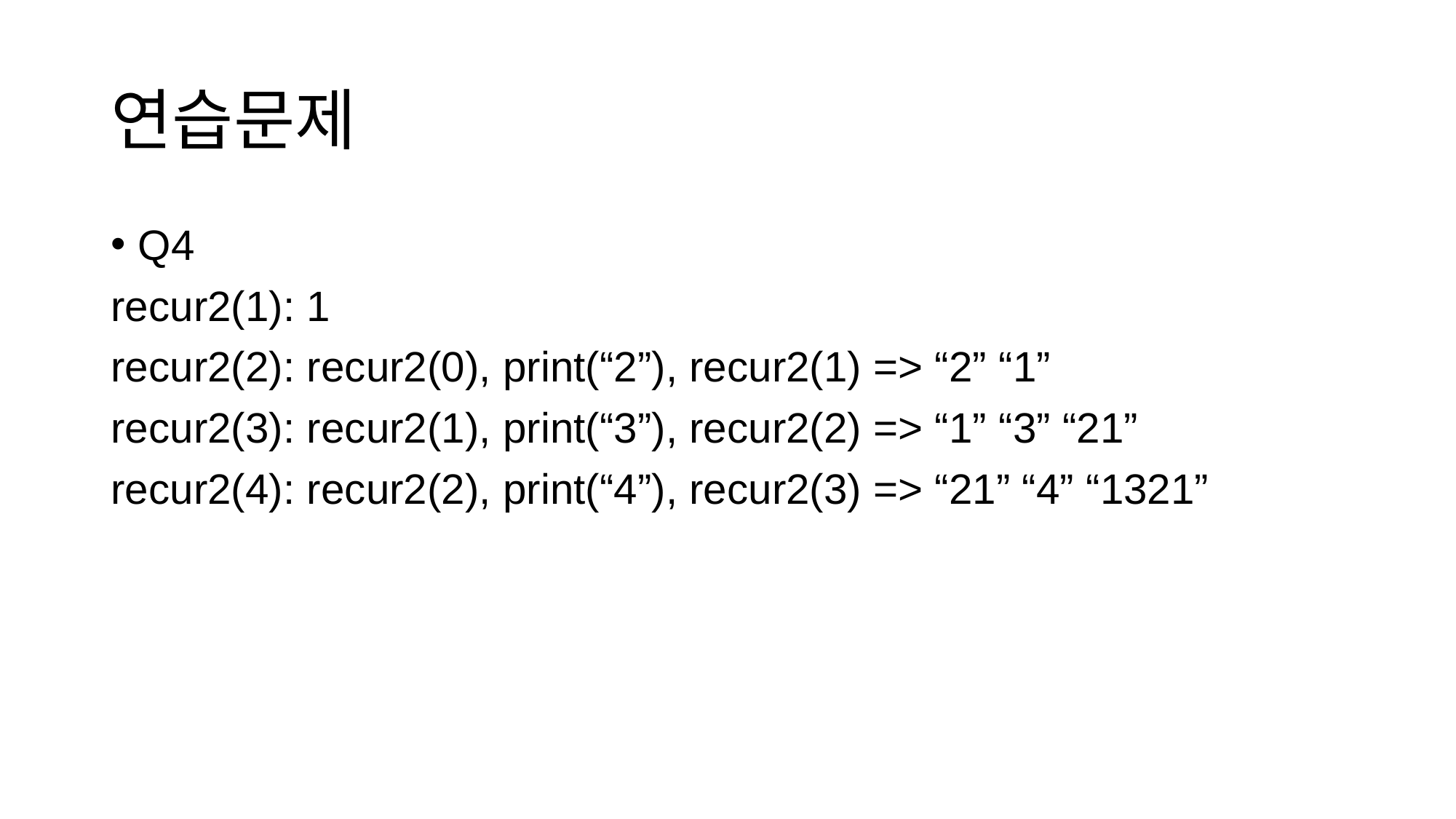

# 연습문제
Q4
recur2(1): 1
recur2(2): recur2(0), print(“2”), recur2(1) => “2” “1”
recur2(3): recur2(1), print(“3”), recur2(2) => “1” “3” “21”
recur2(4): recur2(2), print(“4”), recur2(3) => “21” “4” “1321”